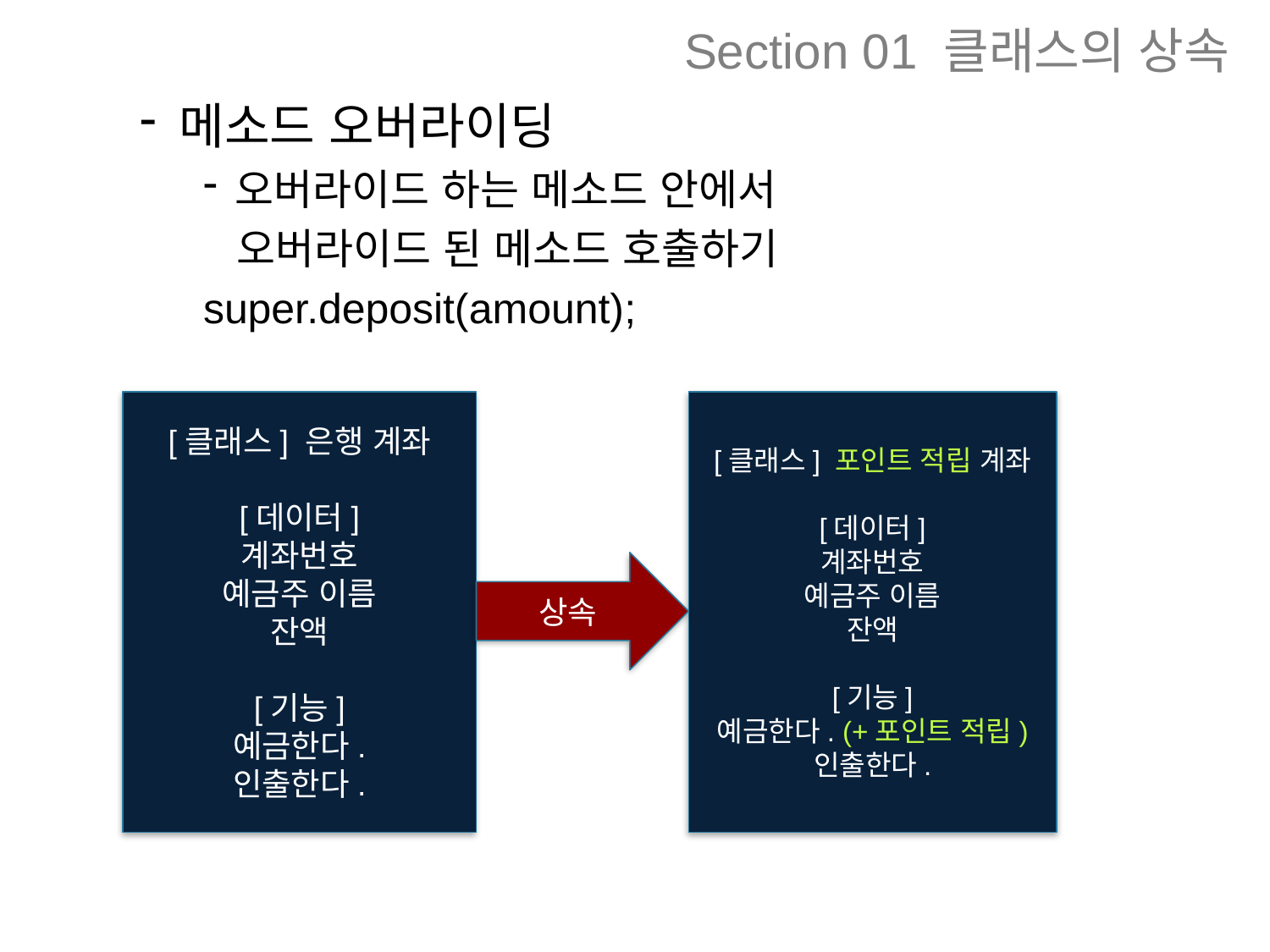

# Section 01 클래스의 상속
메소드 오버라이딩
오버라이드 하는 메소드 안에서
  오버라이드 된 메소드 호출하기
super.deposit(amount);
[클래스] 은행 계좌

[데이터]
계좌번호
예금주 이름
잔액

[기능]
예금한다.
인출한다.
[클래스] 포인트 적립 계좌

[데이터]
계좌번호
예금주 이름
잔액

[기능]
예금한다. (+포인트 적립)
인출한다.
상속